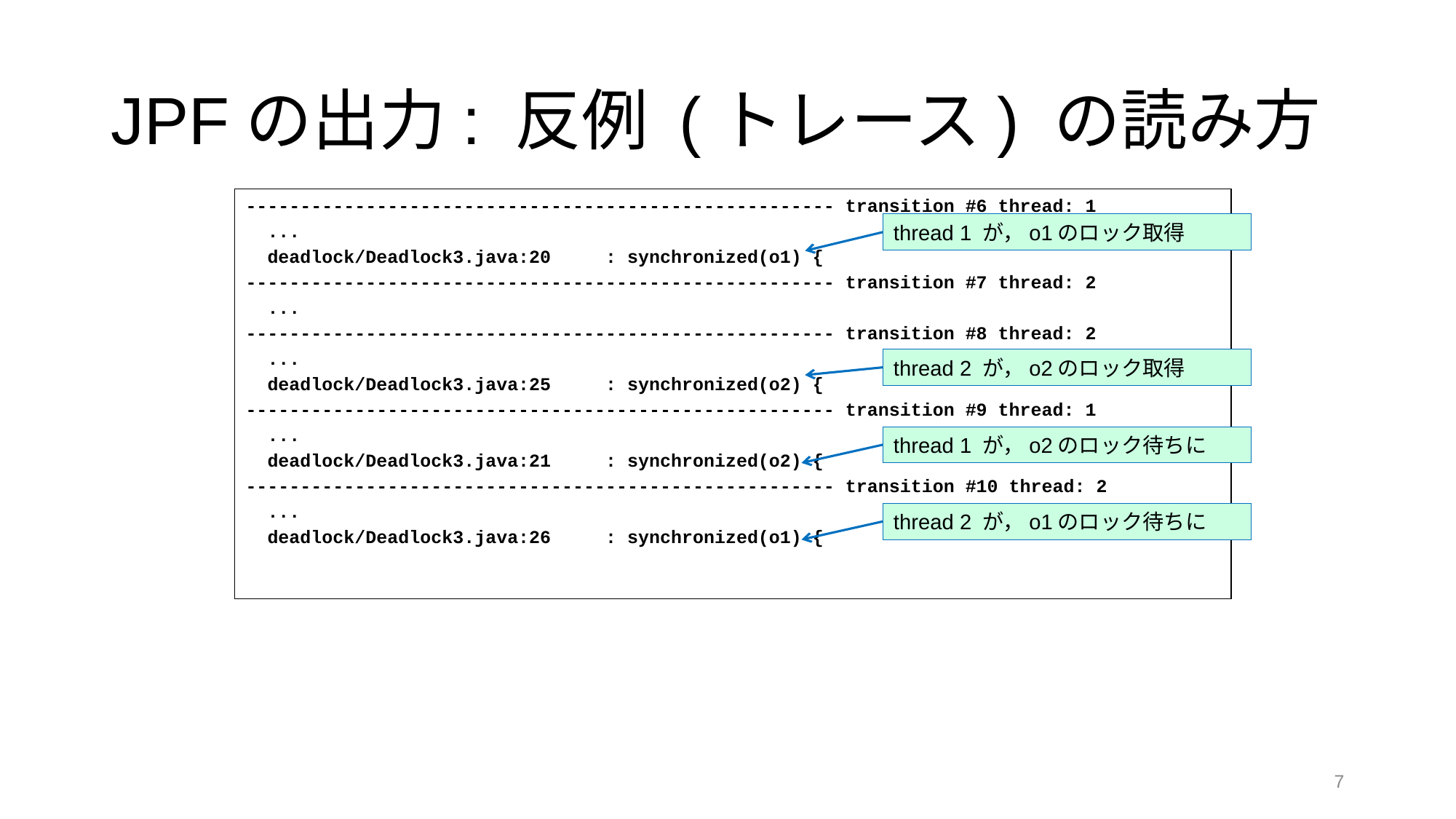

# JPFの出力: 反例 (トレース) の読み方
------------------------------------------------------ transition #6 thread: 1
  ...
  deadlock/Deadlock3.java:20     : synchronized(o1) {
------------------------------------------------------ transition #7 thread: 2
  ...
------------------------------------------------------ transition #8 thread: 2
  ...
  deadlock/Deadlock3.java:25     : synchronized(o2) {
------------------------------------------------------ transition #9 thread: 1
  ...
  deadlock/Deadlock3.java:21     : synchronized(o2) {
------------------------------------------------------ transition #10 thread: 2
  ...
  deadlock/Deadlock3.java:26     : synchronized(o1) {

thread 1 が，o1のロック取得

thread 2 が，o2のロック取得
thread 1 が，o2のロック待ちに
thread 2 が，o1のロック待ちに
7